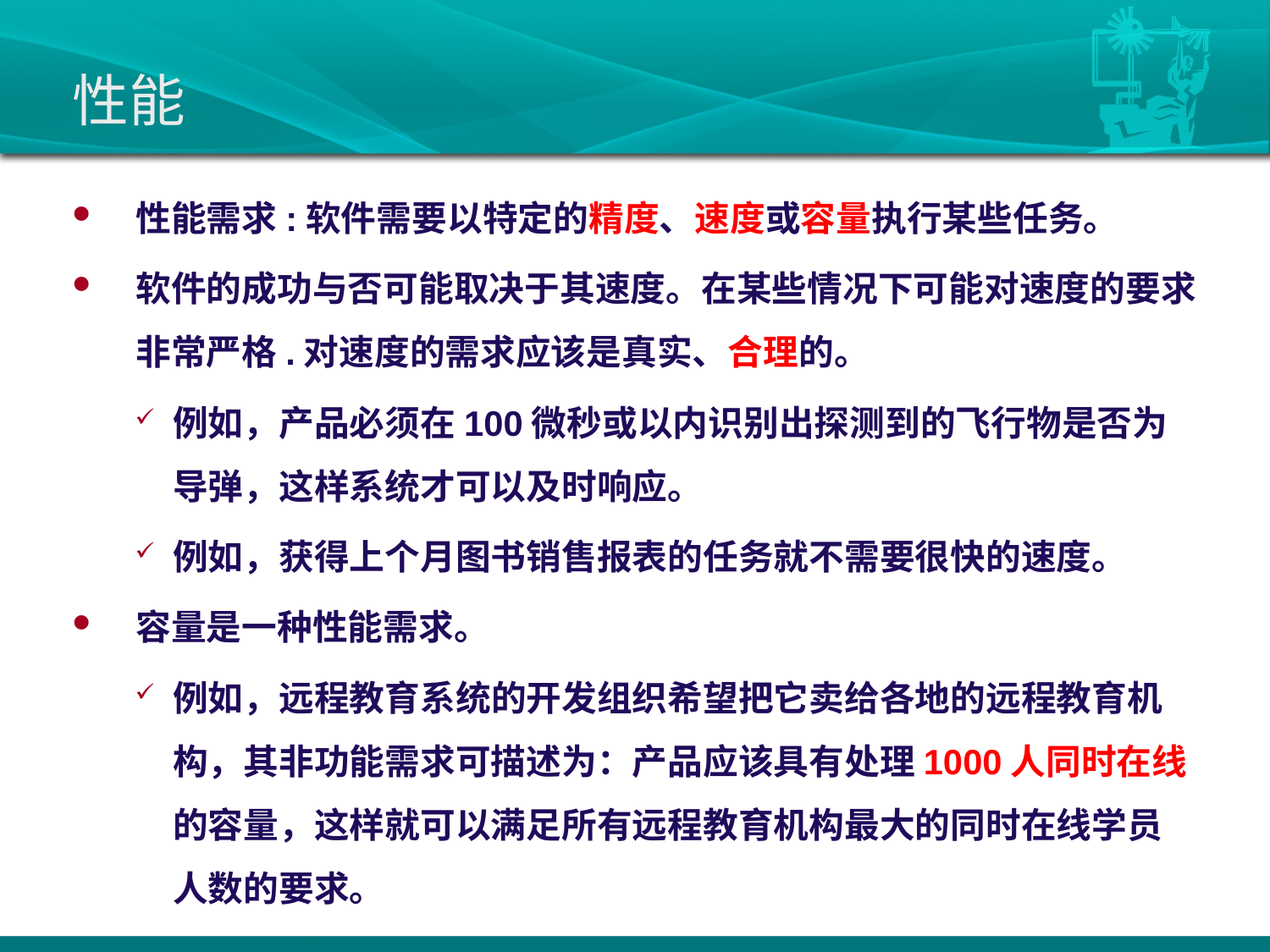

# 性能
性能需求:软件需要以特定的精度、速度或容量执行某些任务。
软件的成功与否可能取决于其速度。在某些情况下可能对速度的要求非常严格.对速度的需求应该是真实、合理的。
例如，产品必须在100微秒或以内识别出探测到的飞行物是否为导弹，这样系统才可以及时响应。
例如，获得上个月图书销售报表的任务就不需要很快的速度。
容量是一种性能需求。
例如，远程教育系统的开发组织希望把它卖给各地的远程教育机构，其非功能需求可描述为：产品应该具有处理1000人同时在线的容量，这样就可以满足所有远程教育机构最大的同时在线学员人数的要求。